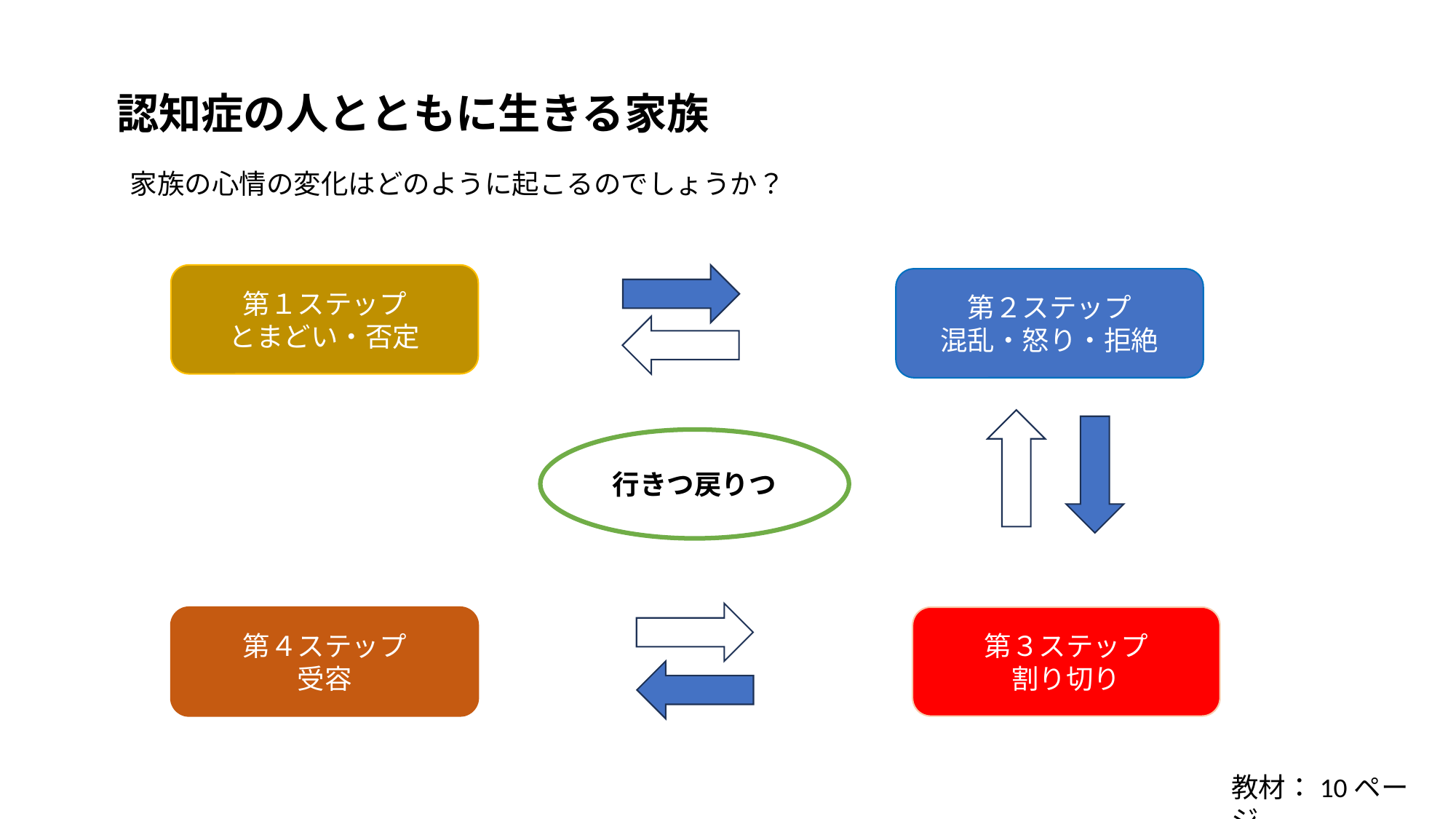

認知症の人とともに生きる家族

家族の心情の変化はどのように起こるのでしょうか？
第１ステップ
とまどい・否定

第２ステップ
混乱・怒り・拒絶

行きつ戻りつ

第４ステップ
受容
第３ステップ
割り切り

教材：10ページ